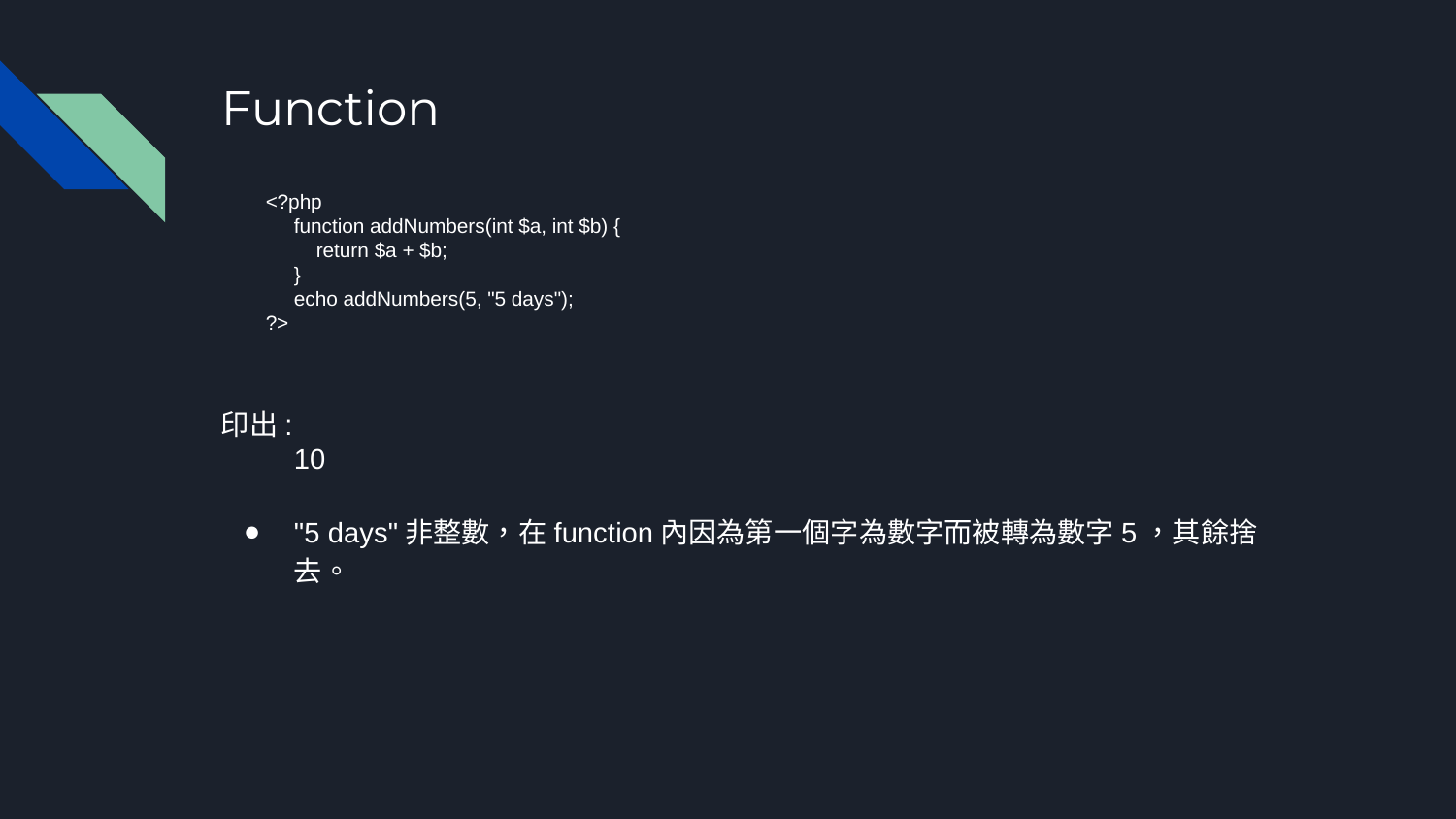

# Function
        <?php
function addNumbers(int $a, int $b) {
    return $a + $b;
}
echo addNumbers(5, "5 days");
        ?>

印出:
10

"5 days"非整數，在function內因為第一個字為數字而被轉為數字5，其餘捨去。